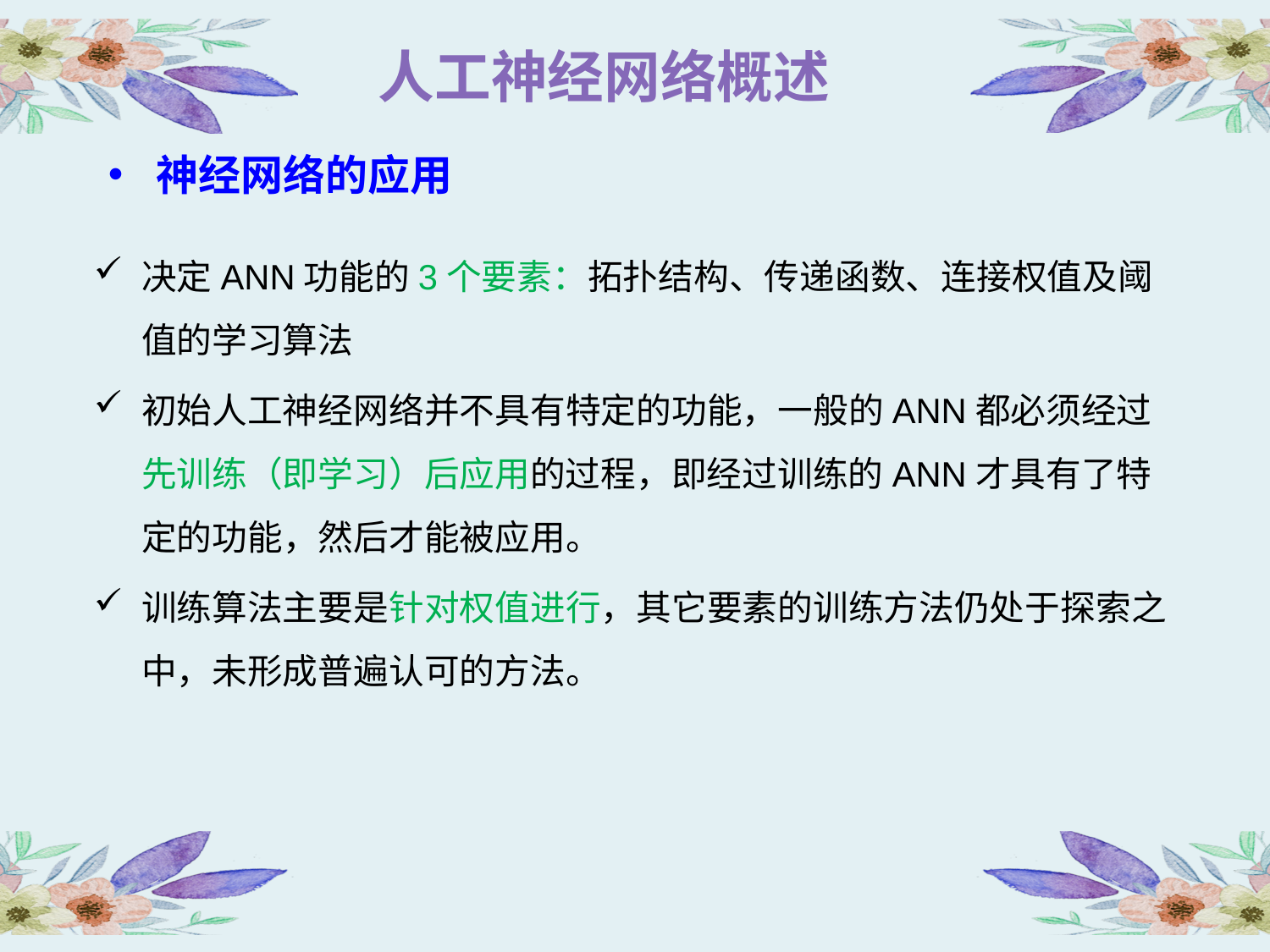

# 人工神经网络概述
神经网络的应用
决定ANN功能的3个要素：拓扑结构、传递函数、连接权值及阈值的学习算法
初始人工神经网络并不具有特定的功能，一般的ANN都必须经过先训练（即学习）后应用的过程，即经过训练的ANN才具有了特定的功能，然后才能被应用。
训练算法主要是针对权值进行，其它要素的训练方法仍处于探索之中，未形成普遍认可的方法。